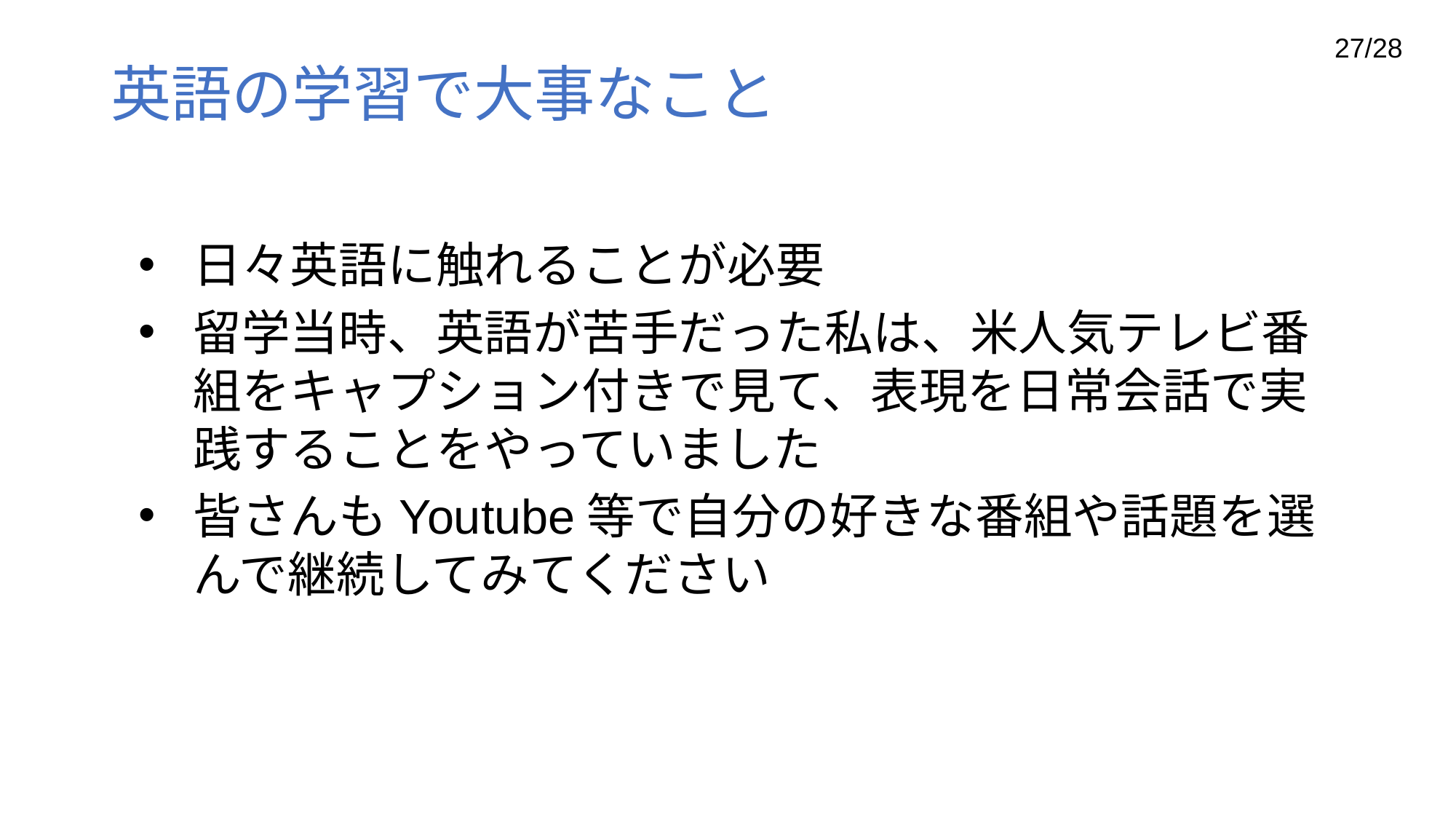

27/28
# 英語の学習で大事なこと
日々英語に触れることが必要
留学当時、英語が苦手だった私は、米人気テレビ番組をキャプション付きで見て、表現を日常会話で実践することをやっていました
皆さんもYoutube等で自分の好きな番組や話題を選んで継続してみてください